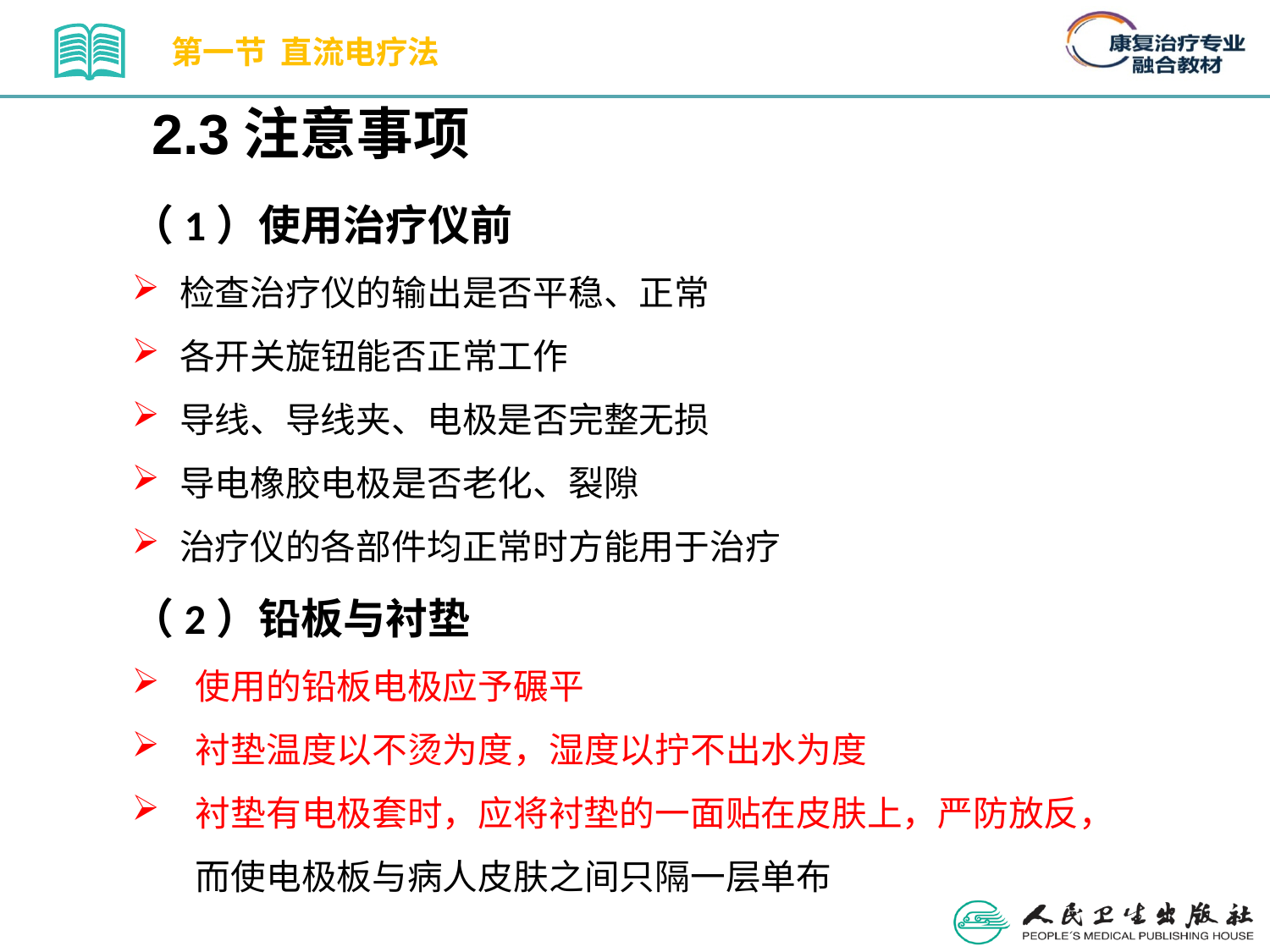

第一节  直流电疗法
2.3注意事项
（1）使用治疗仪前
检查治疗仪的输出是否平稳、正常
各开关旋钮能否正常工作
导线、导线夹、电极是否完整无损
导电橡胶电极是否老化、裂隙
治疗仪的各部件均正常时方能用于治疗
（2）铅板与衬垫
使用的铅板电极应予碾平
衬垫温度以不烫为度，湿度以拧不出水为度
衬垫有电极套时，应将衬垫的一面贴在皮肤上，严防放反，而使电极板与病人皮肤之间只隔一层单布